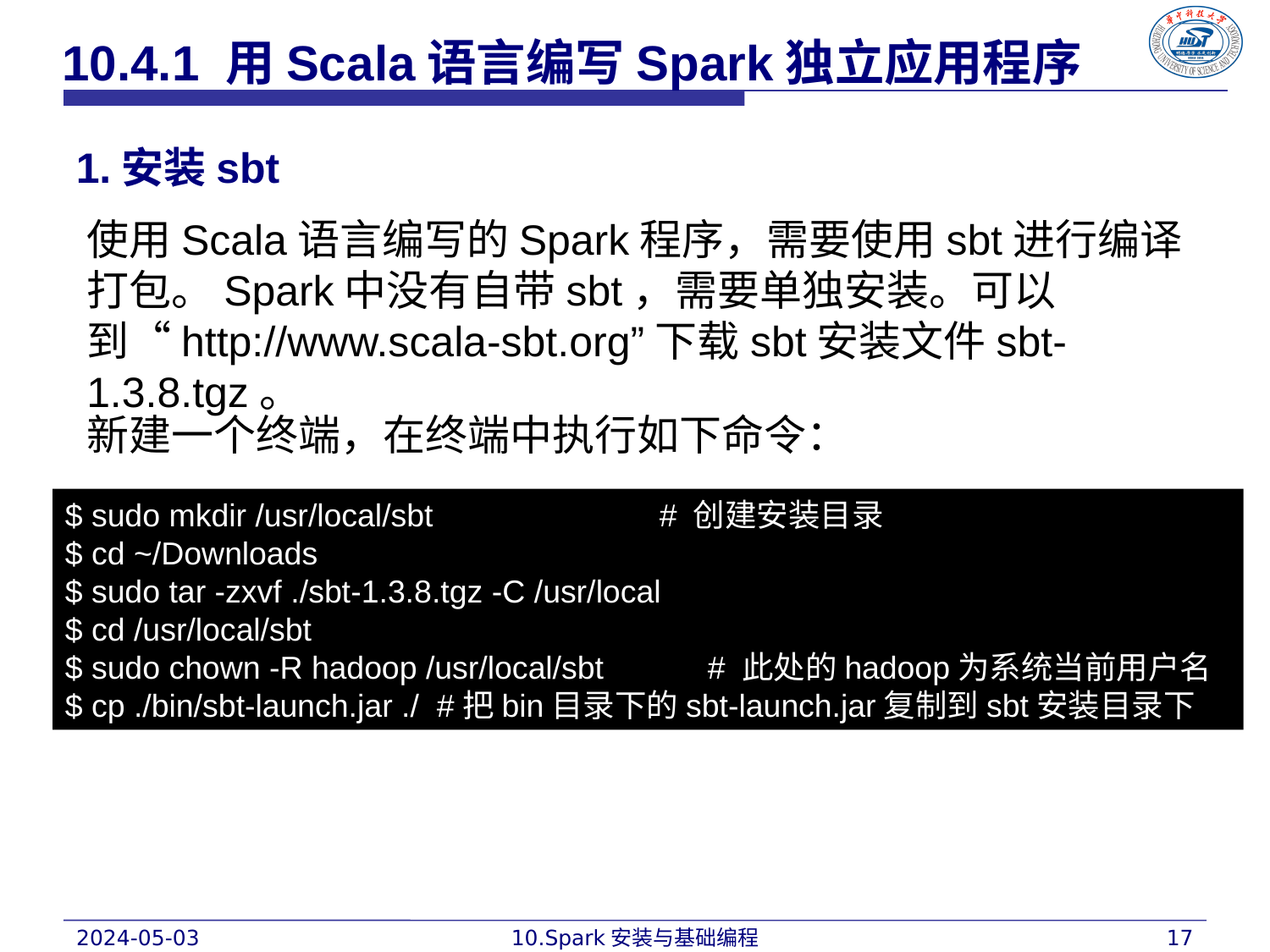

10.4.1 用Scala语言编写Spark独立应用程序
1.安装sbt
使用Scala语言编写的Spark程序，需要使用sbt进行编译打包。Spark中没有自带sbt，需要单独安装。可以到“http://www.scala-sbt.org”下载sbt安装文件sbt-1.3.8.tgz。
新建一个终端，在终端中执行如下命令：
$ sudo mkdir /usr/local/sbt             　　　# 创建安装目录
$ cd ~/Downloads
$ sudo tar -zxvf ./sbt-1.3.8.tgz -C /usr/local
$ cd /usr/local/sbt
$ sudo chown -R hadoop /usr/local/sbt  　　 # 此处的hadoop为系统当前用户名
$ cp ./bin/sbt-launch.jar ./  #把bin目录下的sbt-launch.jar复制到sbt安装目录下
2024-05-03
10.Spark安装与基础编程
17